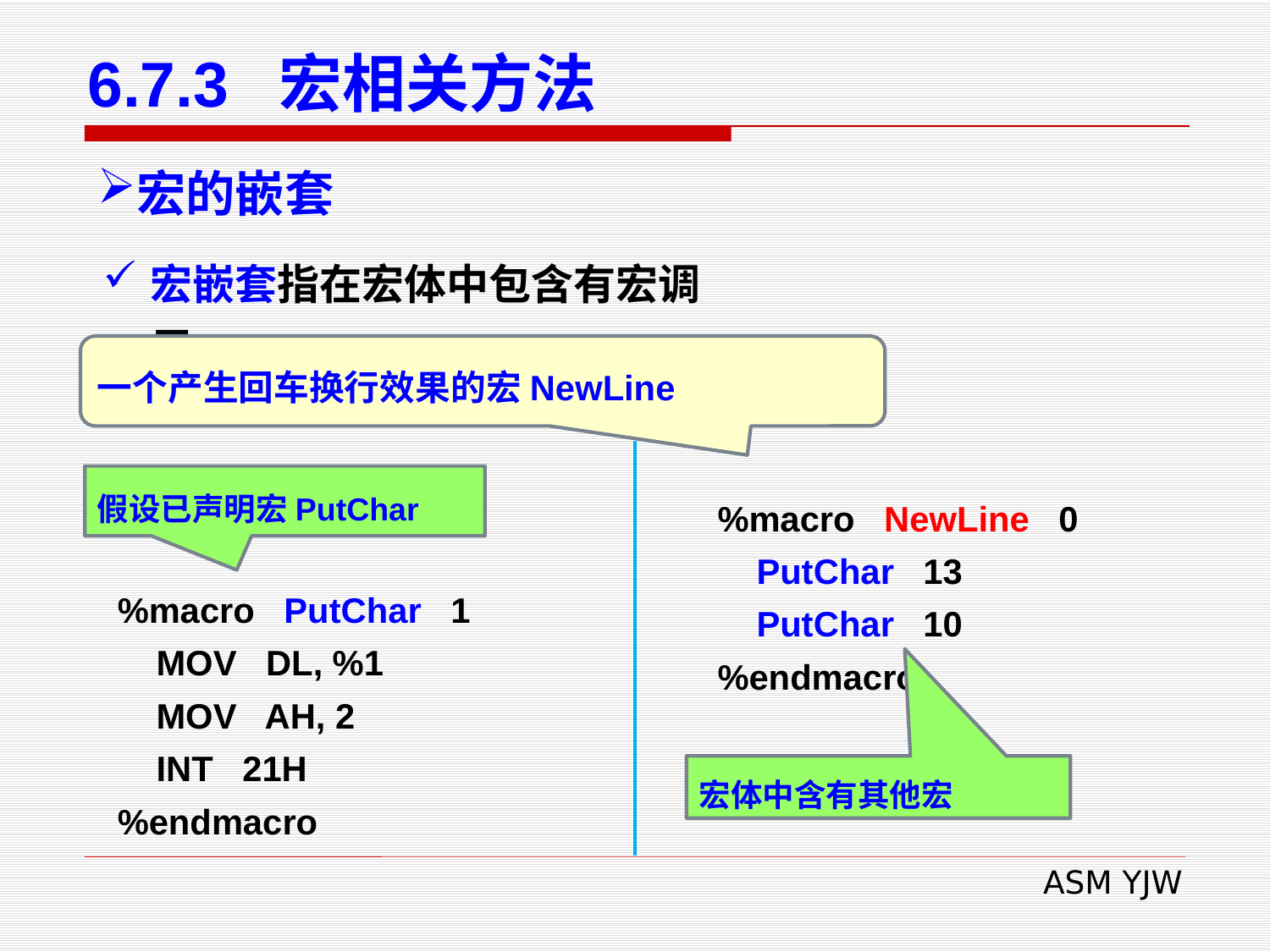

# 6.7.3  宏相关方法
宏的嵌套
宏嵌套指在宏体中包含有宏调用。
一个产生回车换行效果的宏NewLine
假设已声明宏PutChar
%macro   NewLine   0
    PutChar   13
    PutChar   10
%endmacro
%macro   PutChar   1
    MOV   DL, %1
    MOV   AH, 2
    INT   21H
%endmacro
宏体中含有其他宏